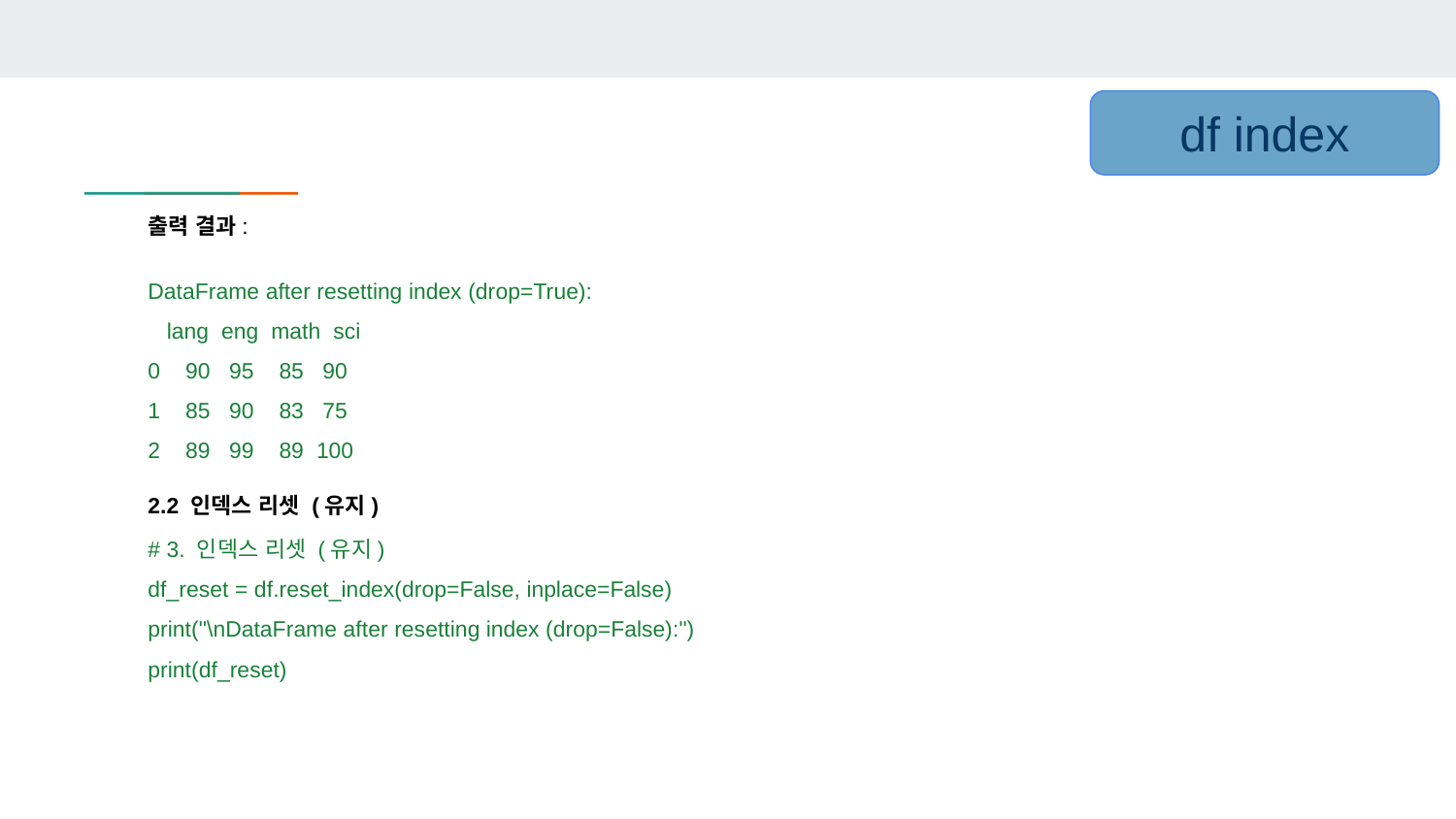

df index
출력 결과:
DataFrame after resetting index (drop=True):
   lang  eng  math  sci
0    90   95    85   90
1    85   90    83   75
2    89   99    89  100
2.2 인덱스 리셋 (유지)
# 3. 인덱스 리셋 (유지)
df_reset = df.reset_index(drop=False, inplace=False)
print("\nDataFrame after resetting index (drop=False):")
print(df_reset)